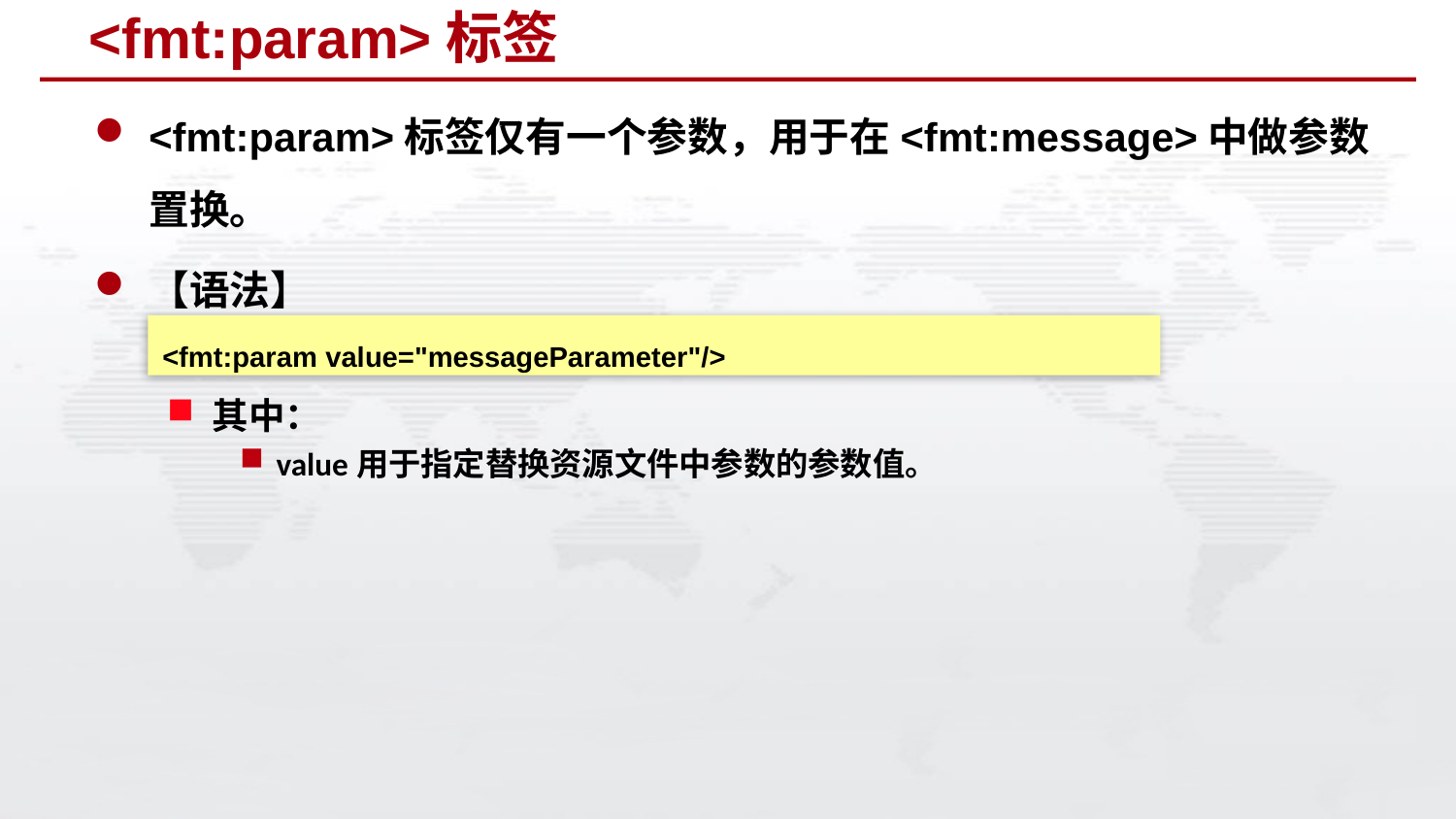

# <fmt:param>标签
<fmt:param>标签仅有一个参数，用于在<fmt:message>中做参数置换。
【语法】

其中：
value用于指定替换资源文件中参数的参数值。

<fmt:param value="messageParameter"/>